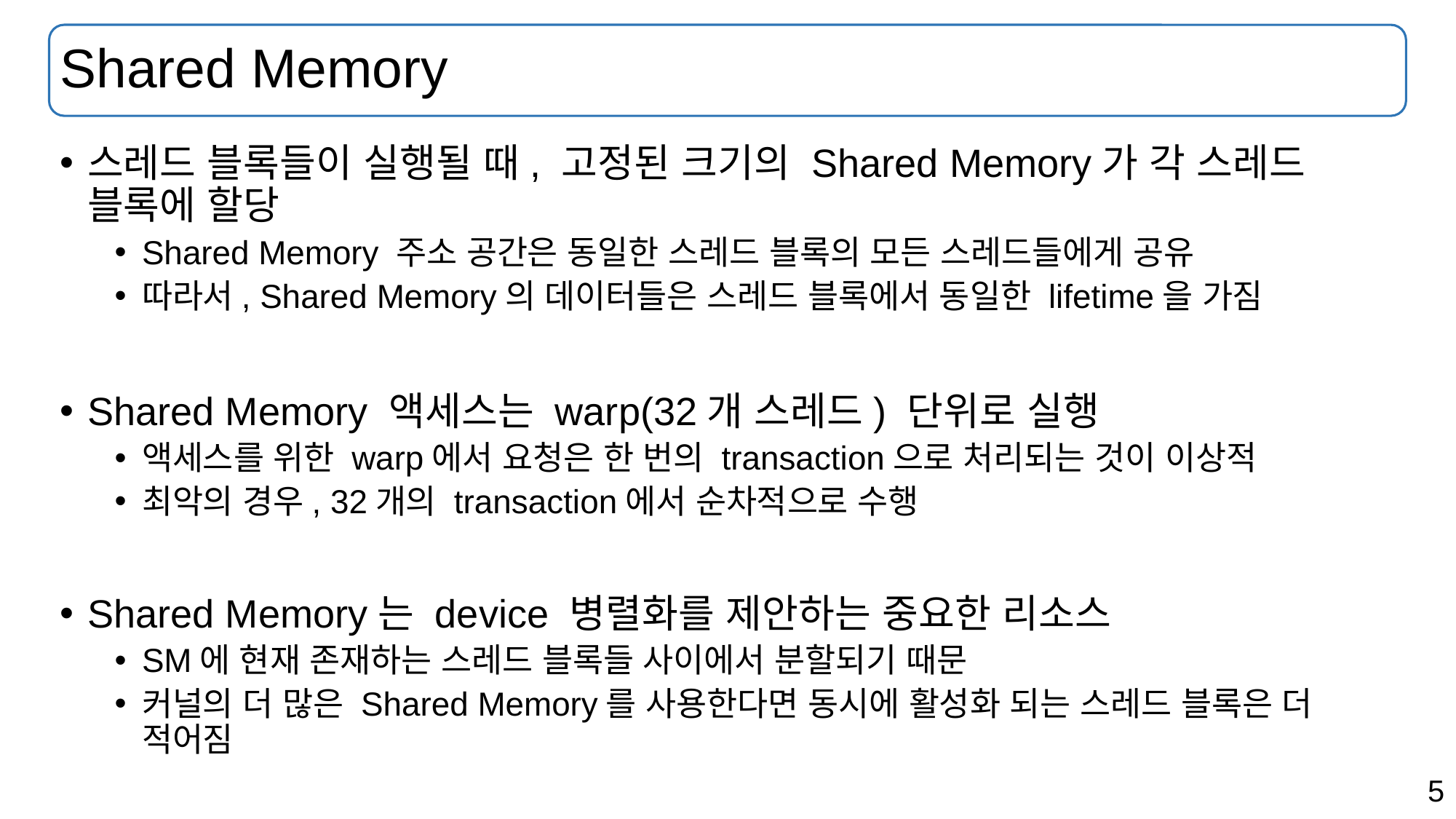

# Shared Memory
스레드 블록들이 실행될 때, 고정된 크기의 Shared Memory가 각 스레드 블록에 할당
Shared Memory 주소 공간은 동일한 스레드 블록의 모든 스레드들에게 공유
따라서, Shared Memory의 데이터들은 스레드 블록에서 동일한 lifetime을 가짐

Shared Memory 액세스는 warp(32개 스레드) 단위로 실행
액세스를 위한 warp에서 요청은 한 번의 transaction으로 처리되는 것이 이상적
최악의 경우, 32개의 transaction에서 순차적으로 수행

Shared Memory는 device 병렬화를 제안하는 중요한 리소스
SM에 현재 존재하는 스레드 블록들 사이에서 분할되기 때문
커널의 더 많은 Shared Memory를 사용한다면 동시에 활성화 되는 스레드 블록은 더 적어짐